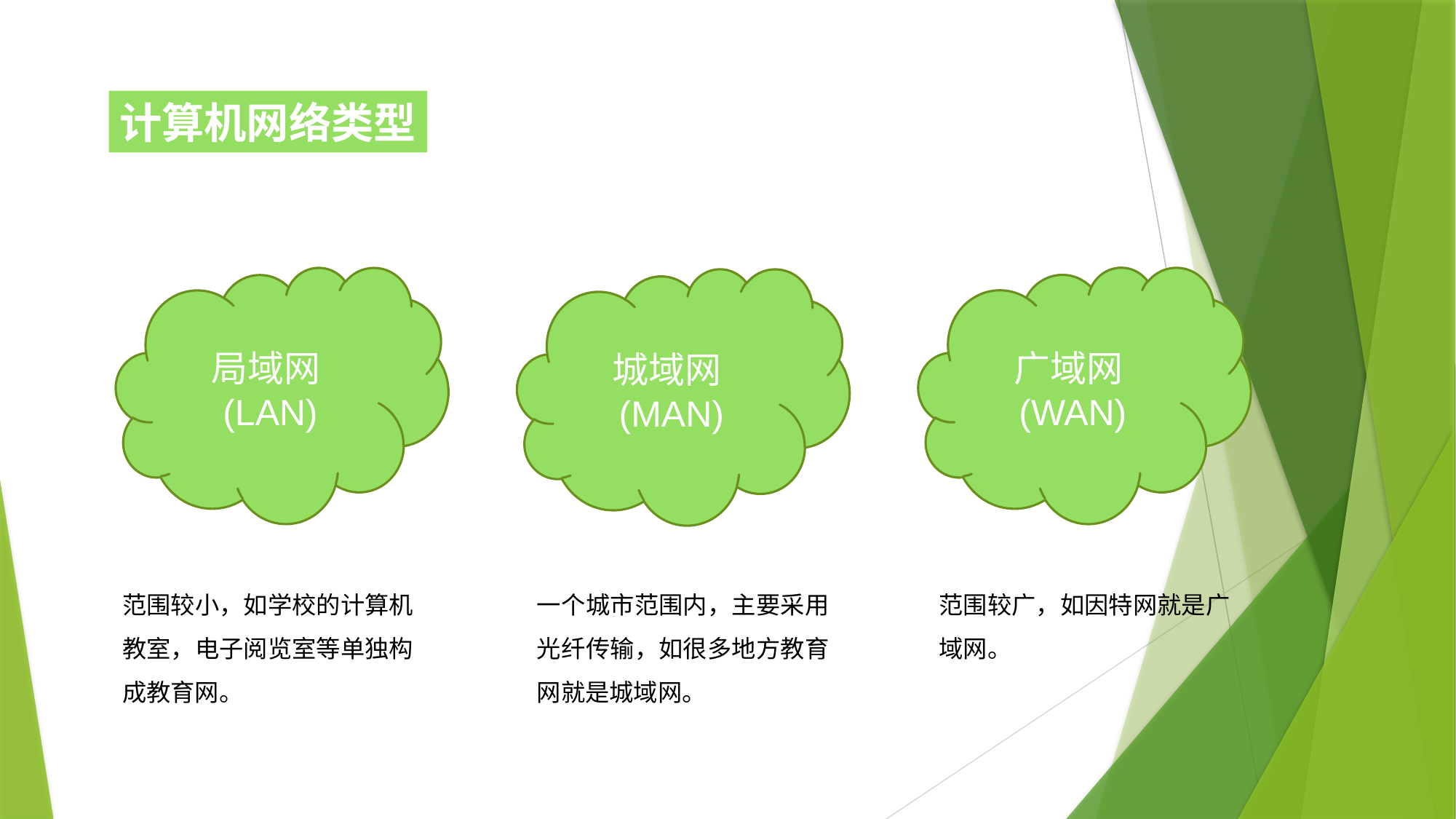

计算机网络类型
广域网(WAN)
局域网(LAN)
城域网(MAN)
范围较小，如学校的计算机教室，电子阅览室等单独构成教育网。
一个城市范围内，主要采用光纤传输，如很多地方教育网就是城域网。
范围较广，如因特网就是广域网。